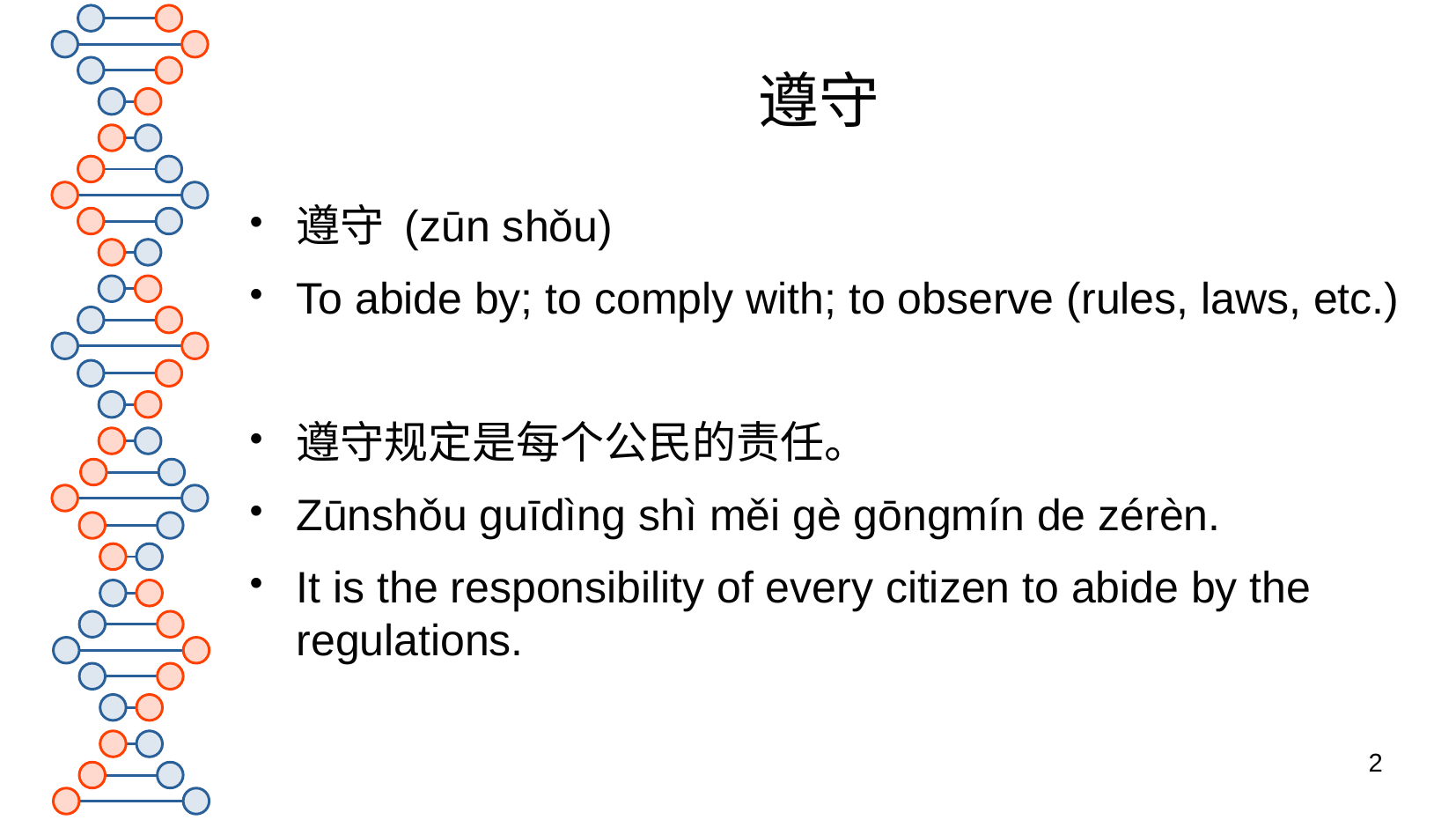

# 遵守
遵守 (zūn shǒu)
To abide by; to comply with; to observe (rules, laws, etc.)

遵守规定是每个公民的责任。
Zūnshǒu guīdìng shì měi gè gōngmín de zérèn.
It is the responsibility of every citizen to abide by the regulations.

2